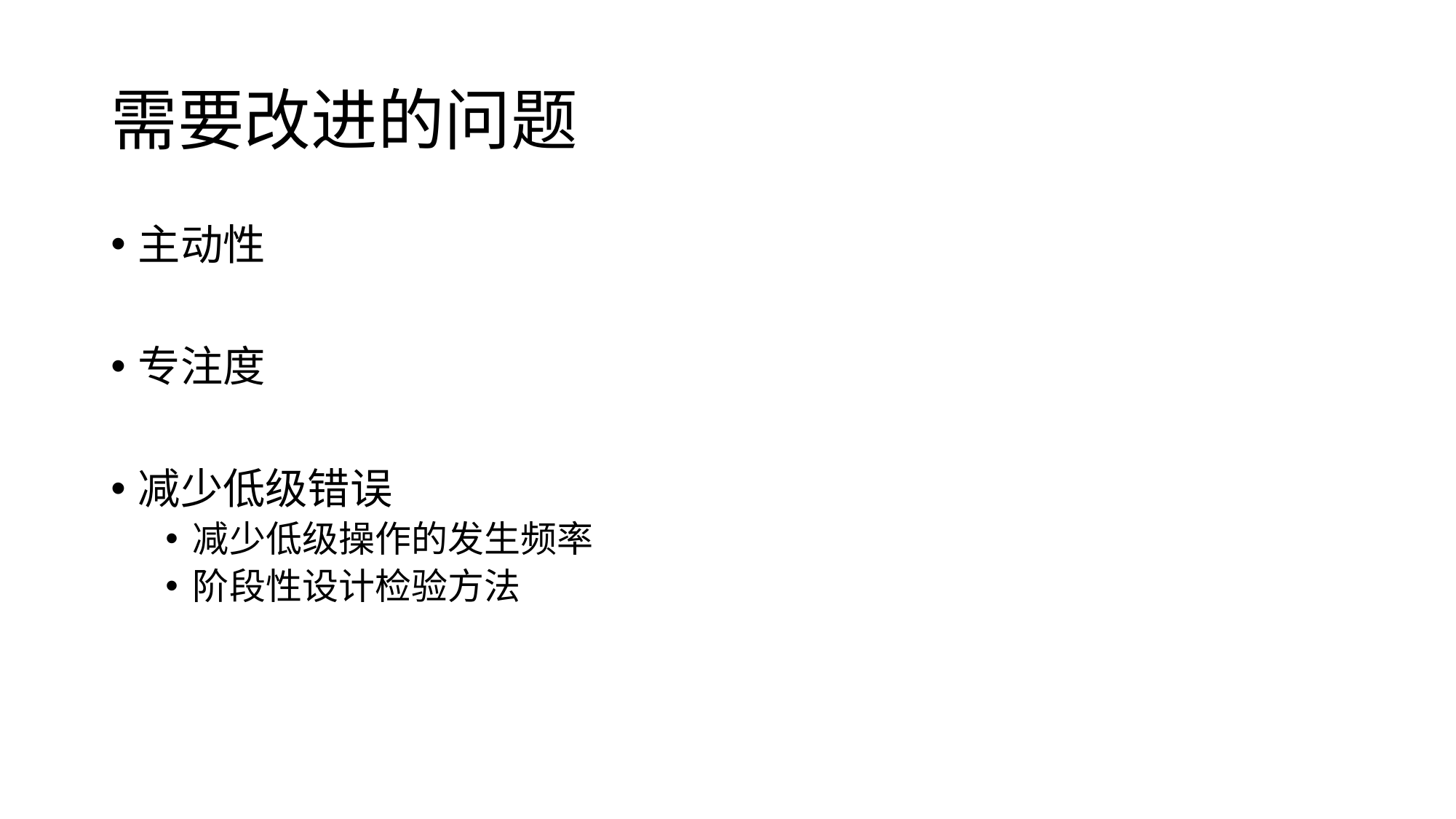

# 需要改进的问题
主动性

专注度

减少低级错误
减少低级操作的发生频率
阶段性设计检验方法